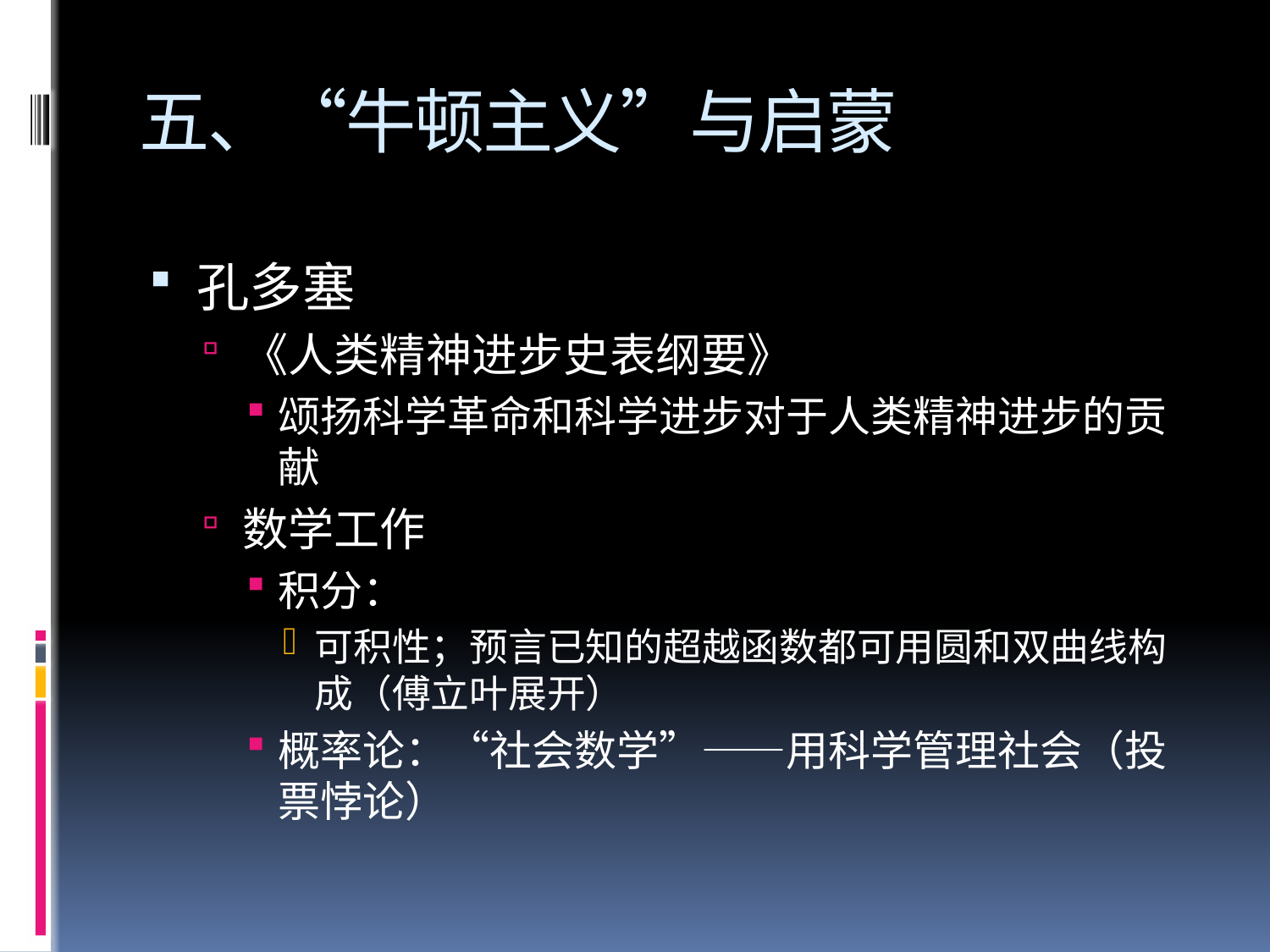

# 五、“牛顿主义”与启蒙
孔多塞
《人类精神进步史表纲要》
颂扬科学革命和科学进步对于人类精神进步的贡献
数学工作
积分：
可积性；预言已知的超越函数都可用圆和双曲线构成（傅立叶展开）
概率论：“社会数学”——用科学管理社会（投票悖论）